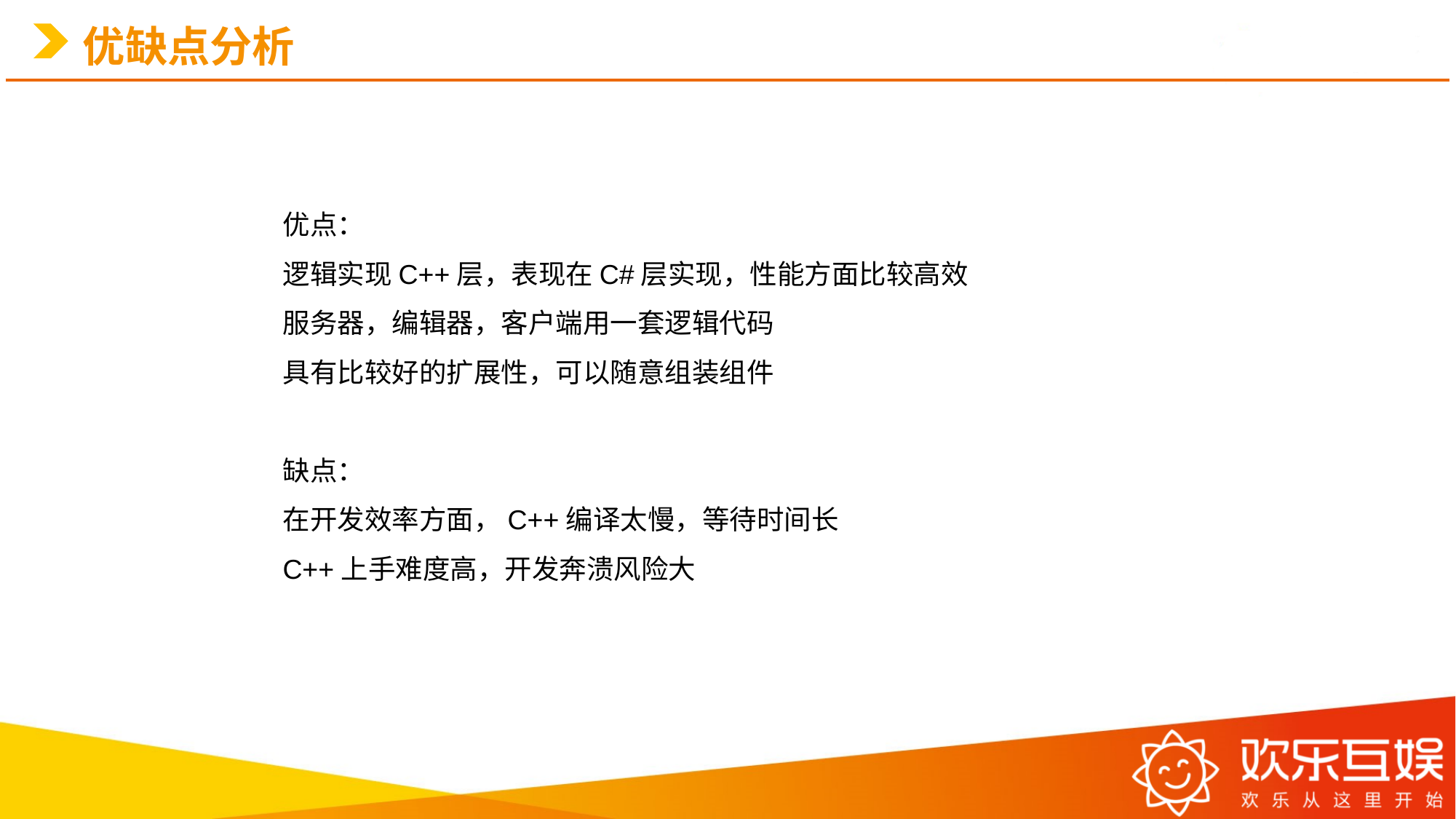

# 优缺点分析
优点：
逻辑实现C++层，表现在C#层实现，性能方面比较高效
服务器，编辑器，客户端用一套逻辑代码
具有比较好的扩展性，可以随意组装组件

缺点：
在开发效率方面，C++编译太慢，等待时间长
C++上手难度高，开发奔溃风险大